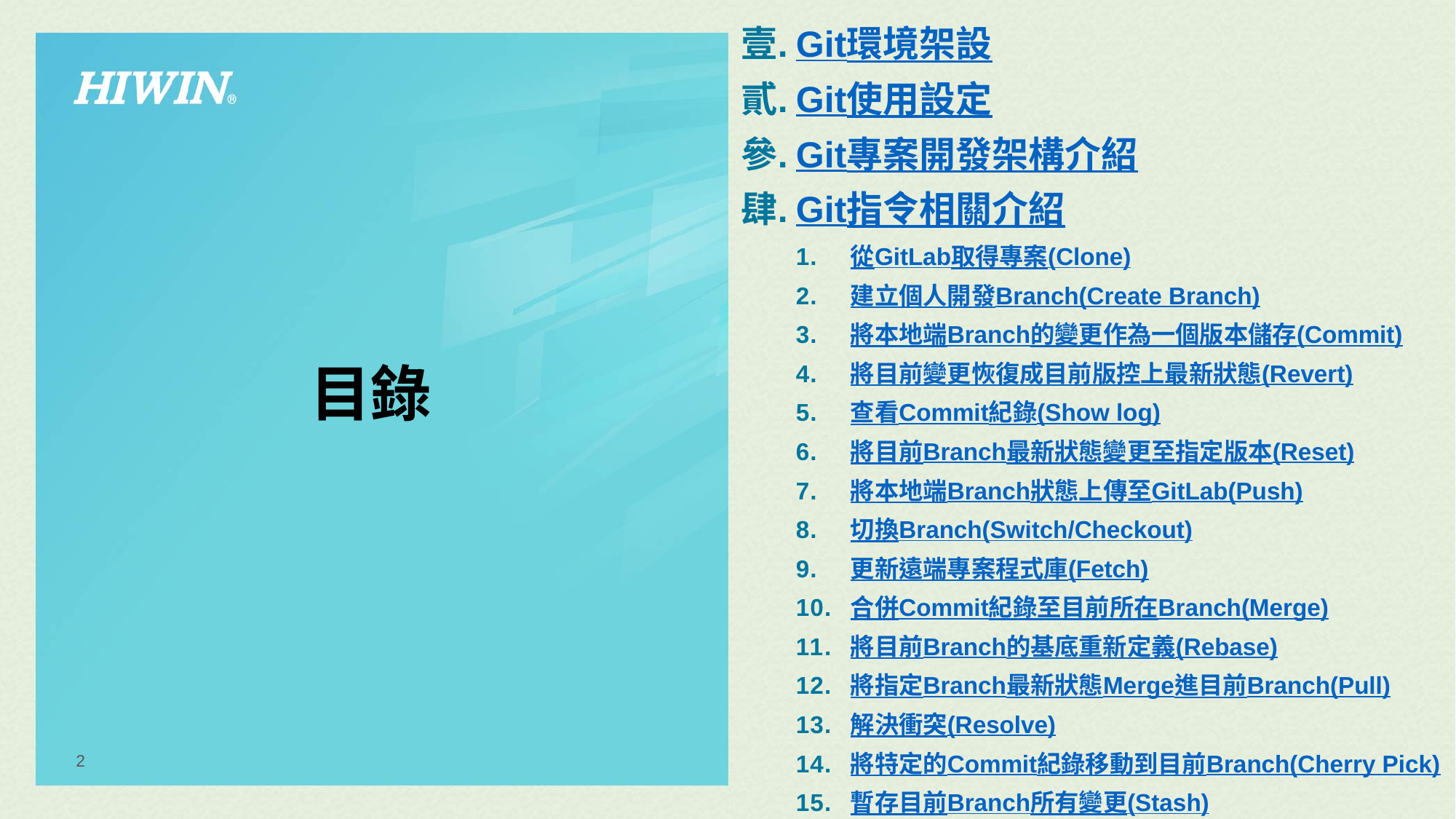

Git環境架設
Git使用設定
Git專案開發架構介紹
Git指令相關介紹
從GitLab取得專案(Clone)
建立個人開發Branch(Create Branch)
將本地端Branch的變更作為一個版本儲存(Commit)
將目前變更恢復成目前版控上最新狀態(Revert)
查看Commit紀錄(Show log)
將目前Branch最新狀態變更至指定版本(Reset)
將本地端Branch狀態上傳至GitLab(Push)
切換Branch(Switch/Checkout)
更新遠端專案程式庫(Fetch)
合併Commit紀錄至目前所在Branch(Merge)
將目前Branch的基底重新定義(Rebase)
將指定Branch最新狀態Merge進目前Branch(Pull)
解決衝突(Resolve)
將特定的Commit紀錄移動到目前Branch(Cherry Pick)
暫存目前Branch所有變更(Stash)
GitLab相關操作介紹
# 目錄